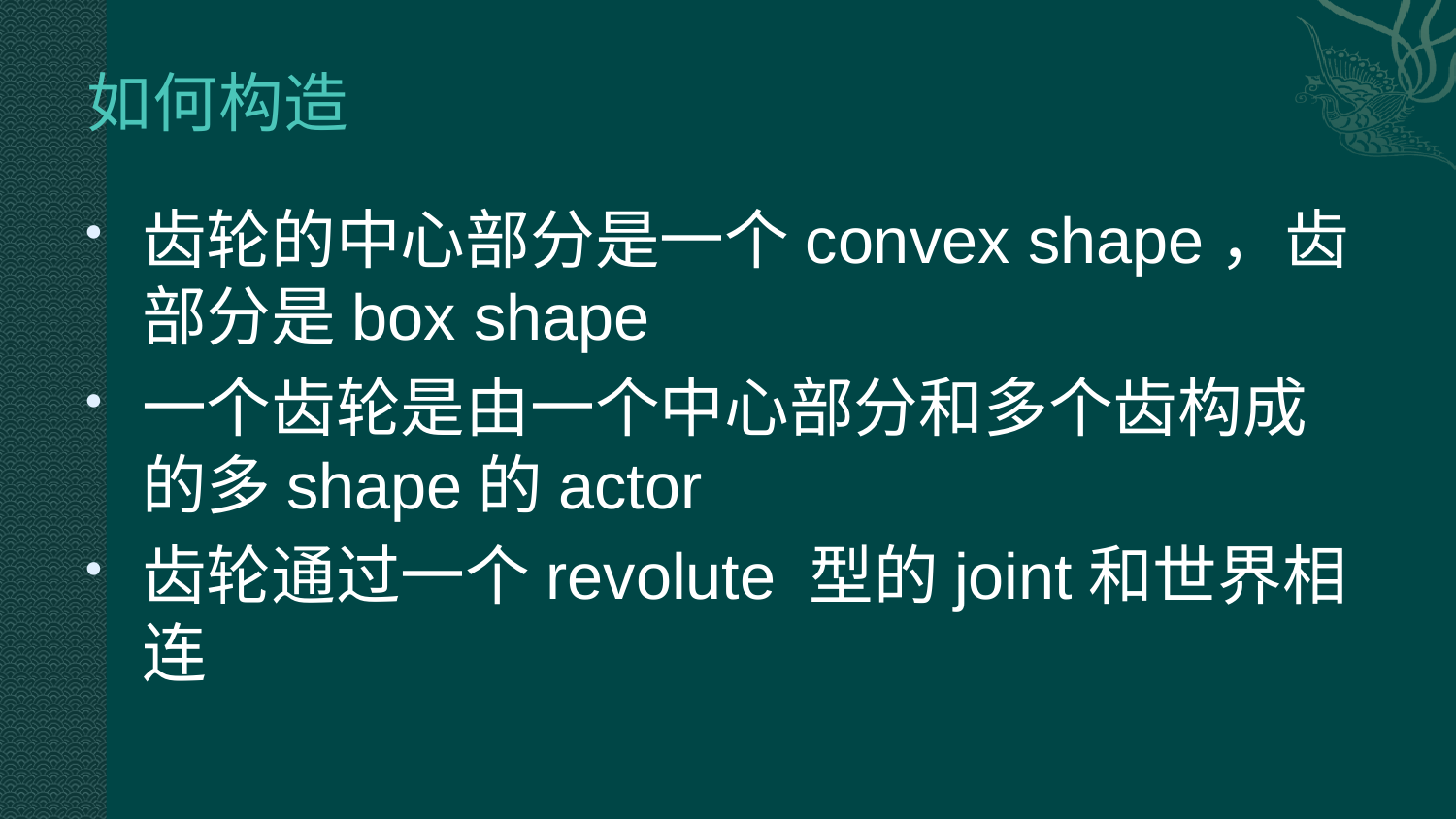

# 如何构造
齿轮的中心部分是一个convex shape，齿部分是box shape
一个齿轮是由一个中心部分和多个齿构成的多shape的actor
齿轮通过一个revolute 型的joint和世界相连